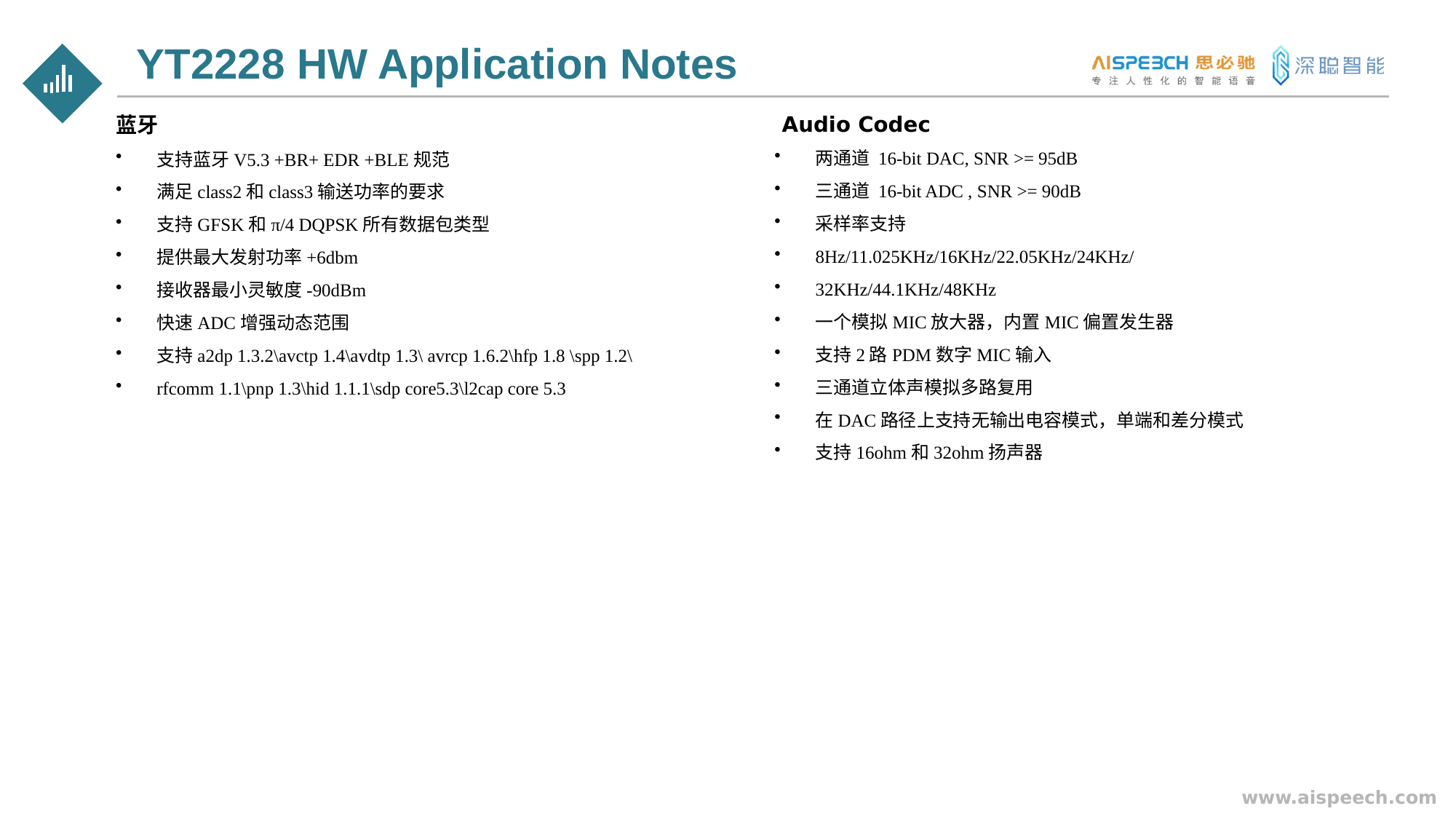

YT2228 HW Application Notes
 Audio Codec
两通道 16-bit DAC, SNR >= 95dB
三通道 16-bit ADC , SNR >= 90dB
采样率支持
8Hz/11.025KHz/16KHz/22.05KHz/24KHz/
32KHz/44.1KHz/48KHz
一个模拟MIC放大器，内置MIC偏置发生器
支持2路PDM数字MIC输入
三通道立体声模拟多路复用
在DAC路径上支持无输出电容模式，单端和差分模式
支持16ohm和32ohm扬声器
蓝牙
支持蓝牙V5.3 +BR+ EDR +BLE规范
满足class2和class3输送功率的要求
支持GFSK和π/4 DQPSK所有数据包类型
提供最大发射功率+6dbm
接收器最小灵敏度-90dBm
快速ADC增强动态范围
支持a2dp 1.3.2\avctp 1.4\avdtp 1.3\ avrcp 1.6.2\hfp 1.8 \spp 1.2\
rfcomm 1.1\pnp 1.3\hid 1.1.1\sdp core5.3\l2cap core 5.3